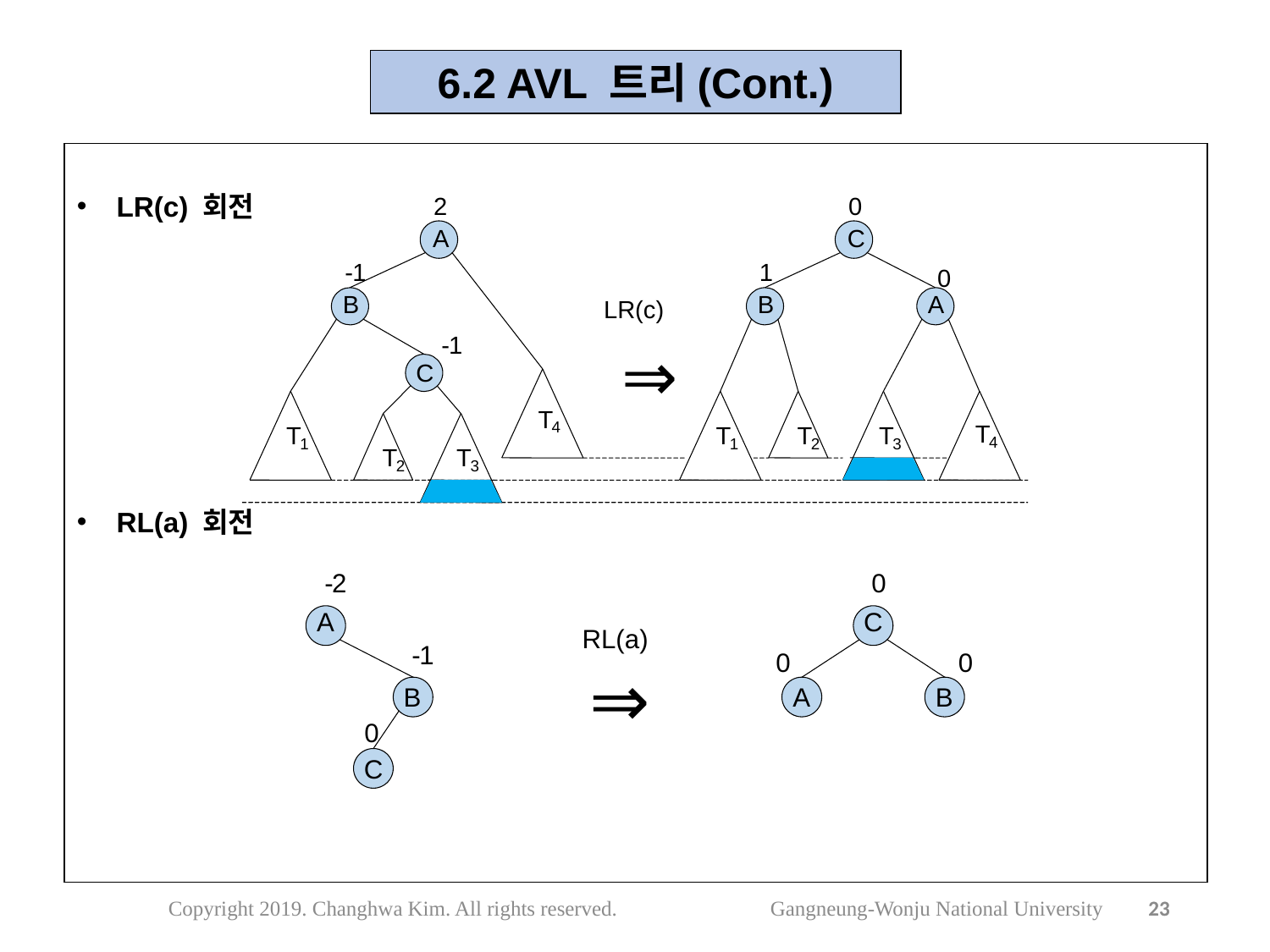

6.2 AVL 트리(Cont.)

LR(c) 회전

RL(a) 회전

2
0

A
C

-
1
1
0

B
B
A
LR(c)

-
1
⇒

C

T
2

T
3

T

T
2

T
3

4
T
T
T
4
1
1

-
2
0

C

A
RL(a)

-
1
0
0
⇒

B
A
B

   0

C
Copyright 2019. Changhwa Kim. All rights reserved.                             Gangneung-Wonju National University
23
23